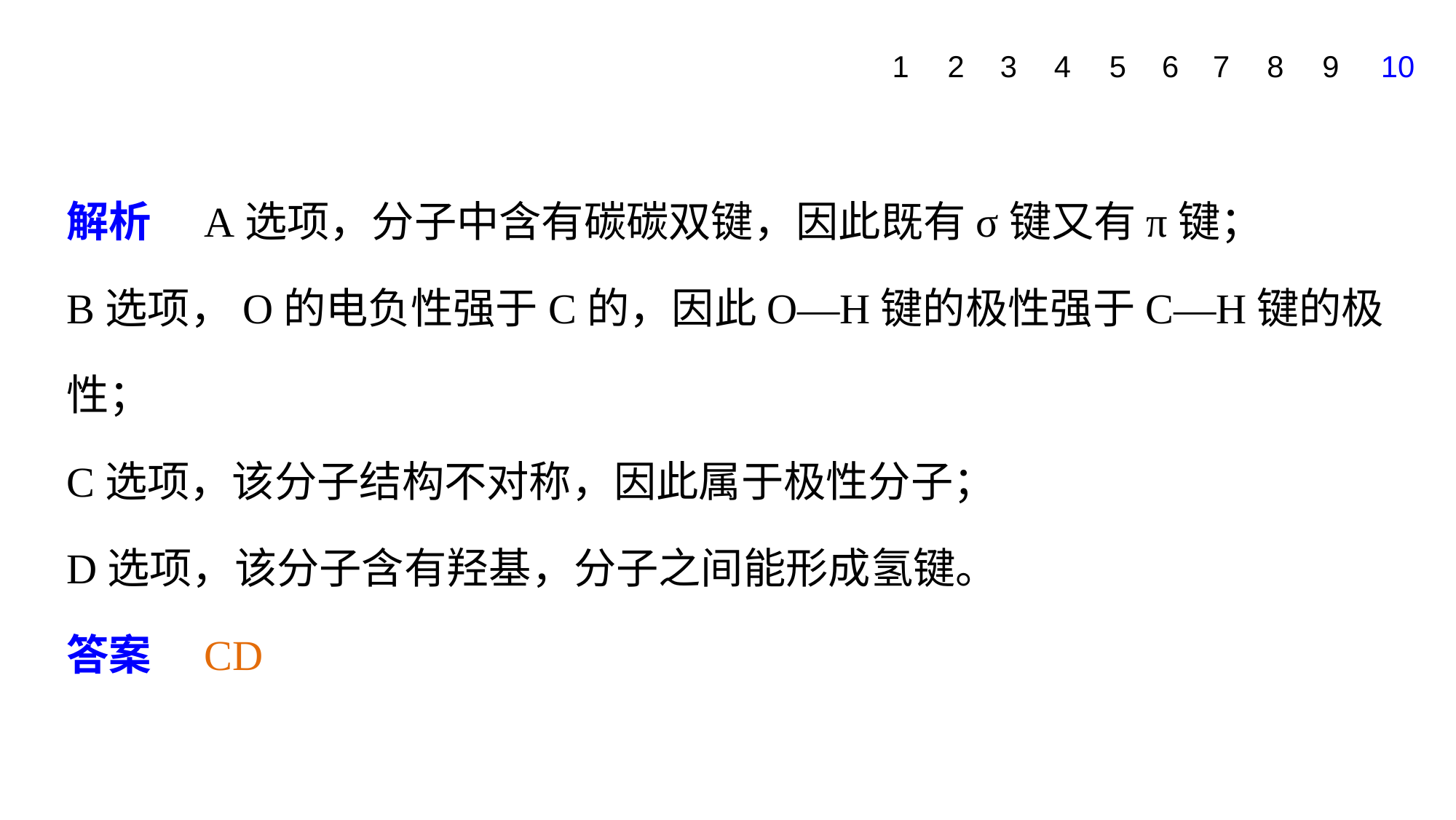

1
2
3
4
5
6
7
8
9
10
解析　A选项，分子中含有碳碳双键，因此既有σ键又有π键；
B选项，O的电负性强于C的，因此O—H键的极性强于C—H键的极性；
C选项，该分子结构不对称，因此属于极性分子；
D选项，该分子含有羟基，分子之间能形成氢键。
答案　CD